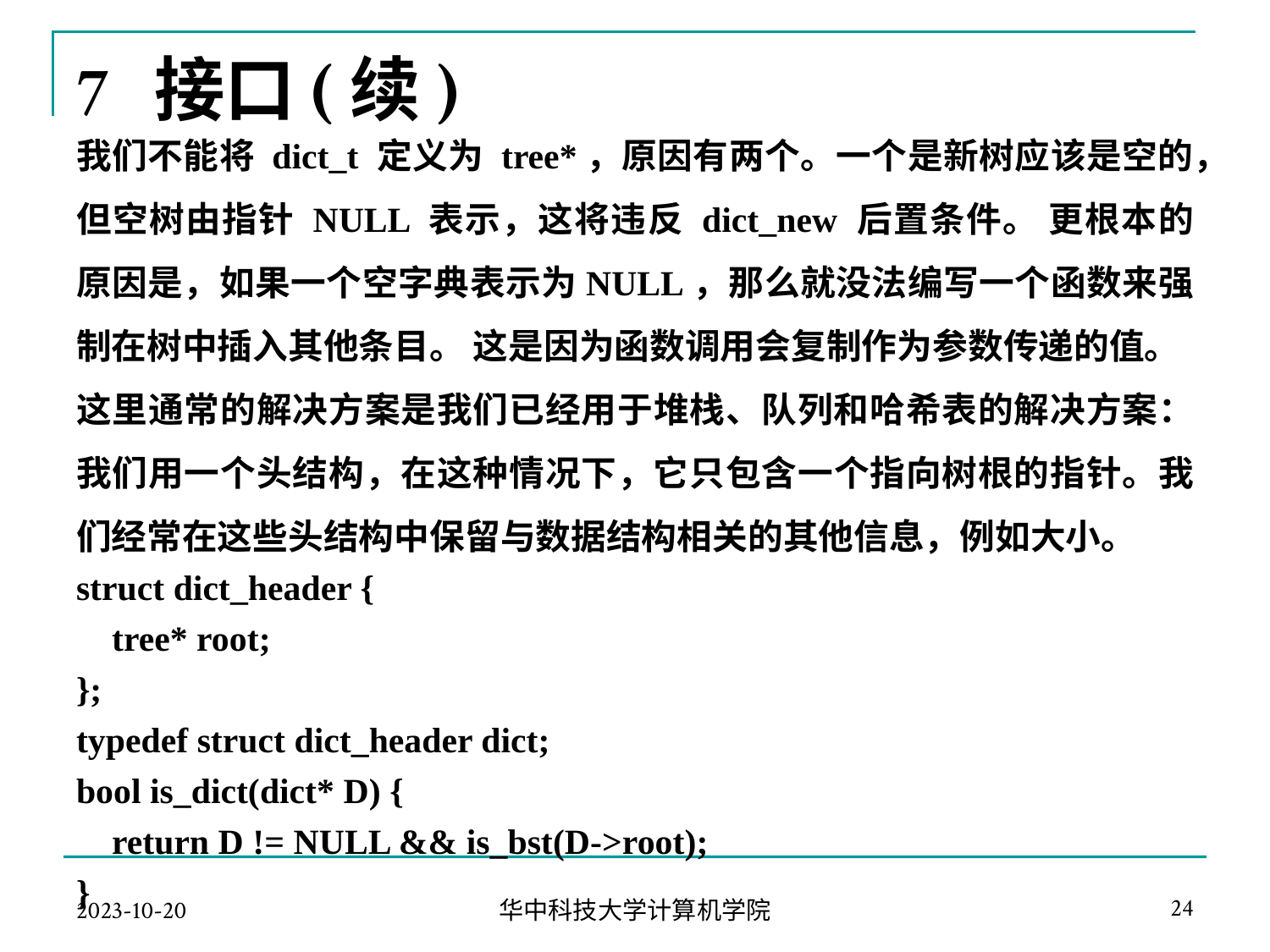

# 7  接口(续)
我们不能将 dict_t 定义为 tree*，原因有两个。一个是新树应该是空的，但空树由指针 NULL 表示，这将违反 dict_new 后置条件。 更根本的原因是，如果一个空字典表示为NULL，那么就没法编写一个函数来强制在树中插入其他条目。 这是因为函数调用会复制作为参数传递的值。
这里通常的解决方案是我们已经用于堆栈、队列和哈希表的解决方案：我们用一个头结构，在这种情况下，它只包含一个指向树根的指针。我们经常在这些头结构中保留与数据结构相关的其他信息，例如大小。
struct dict_header {
    tree* root;
};
typedef struct dict_header dict;
bool is_dict(dict* D) {
    return D != NULL && is_bst(D->root);
}
2023-10-20
24
华中科技大学计算机学院